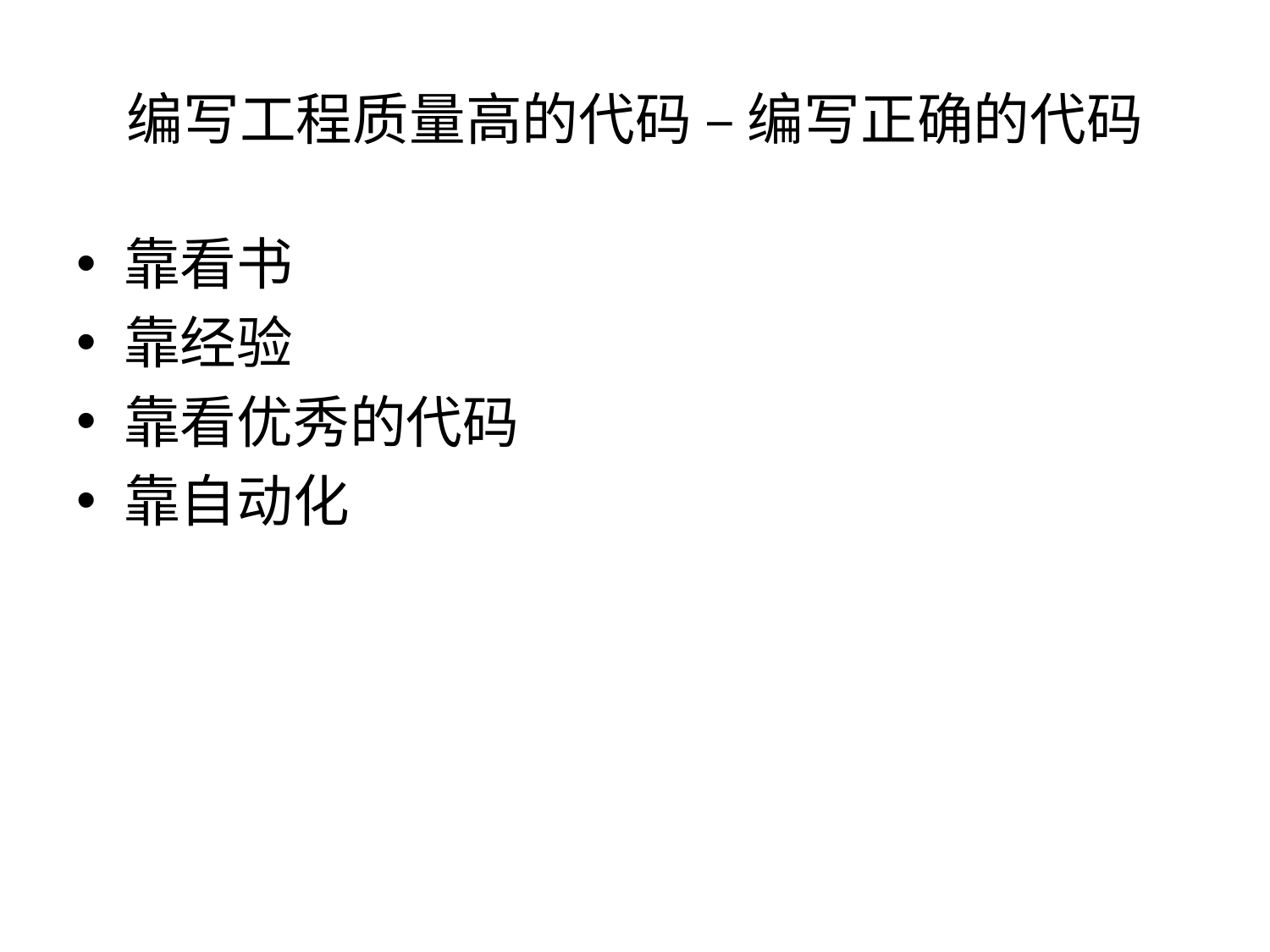

# 编写工程质量高的代码 – 编写正确的代码
靠看书
靠经验
靠看优秀的代码
靠自动化